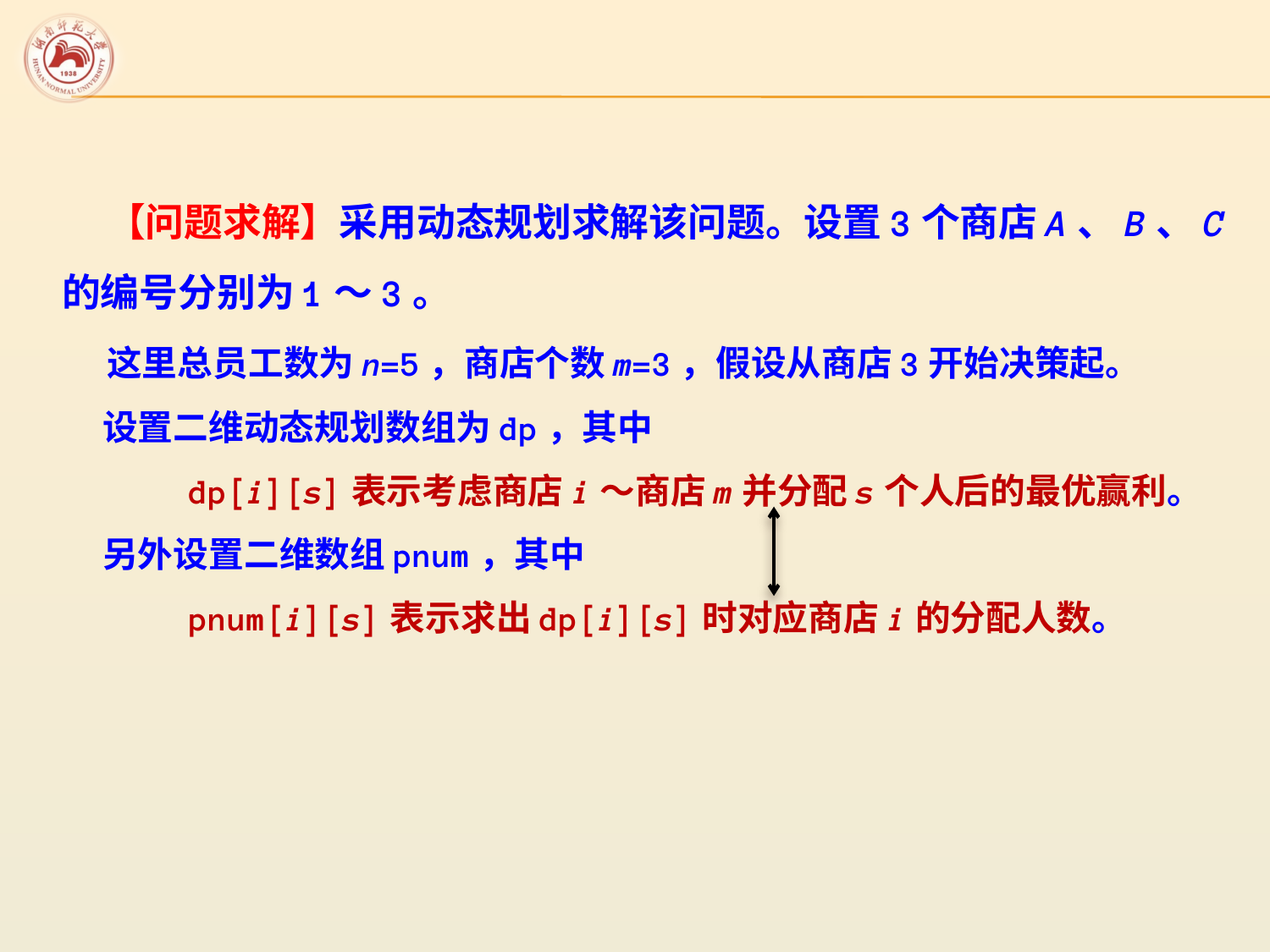

【问题求解】采用动态规划求解该问题。设置3个商店A、B、C的编号分别为1～3。
    这里总员工数为n=5，商店个数m=3，假设从商店3开始决策起。
    设置二维动态规划数组为dp，其中
	dp[i][s]表示考虑商店i～商店m并分配s个人后的最优赢利。
    另外设置二维数组pnum，其中
	pnum[i][s]表示求出dp[i][s]时对应商店i的分配人数。